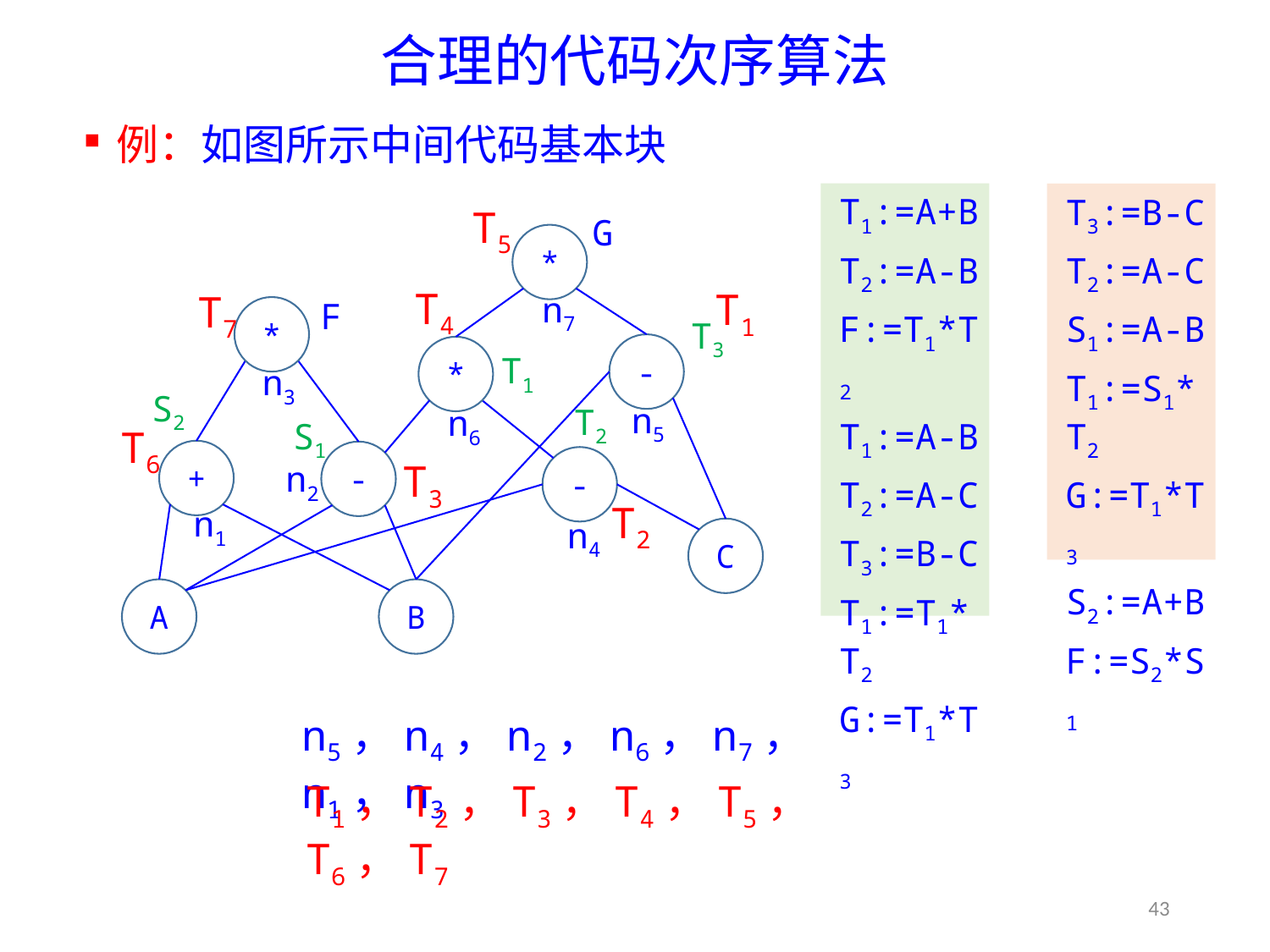

# 合理的代码次序算法
例：如图所示中间代码基本块

T1:=A+B
T2:=A-B
F:=T1*T2
T1:=A-B
T2:=A-C
T3:=B-C
T1:=T1*T2
G:=T1*T3
T3:=B-C
T2:=A-C
S1:=A-B
T1:=S1*T2
G:=T1*T3
S2:=A+B
F:=S2*S1
T5
T4
T1
T7
T6
T3
T2
G
*
F
n7
*
T3
T1
S2
T2
S1
-
*
n3
n5
n6
+
-
-
n2
n1
n4
C
A
B
n5，n4，n2，n6，n7，n1，n3
T1，T2，T3，T4，T5，T6，T7
43